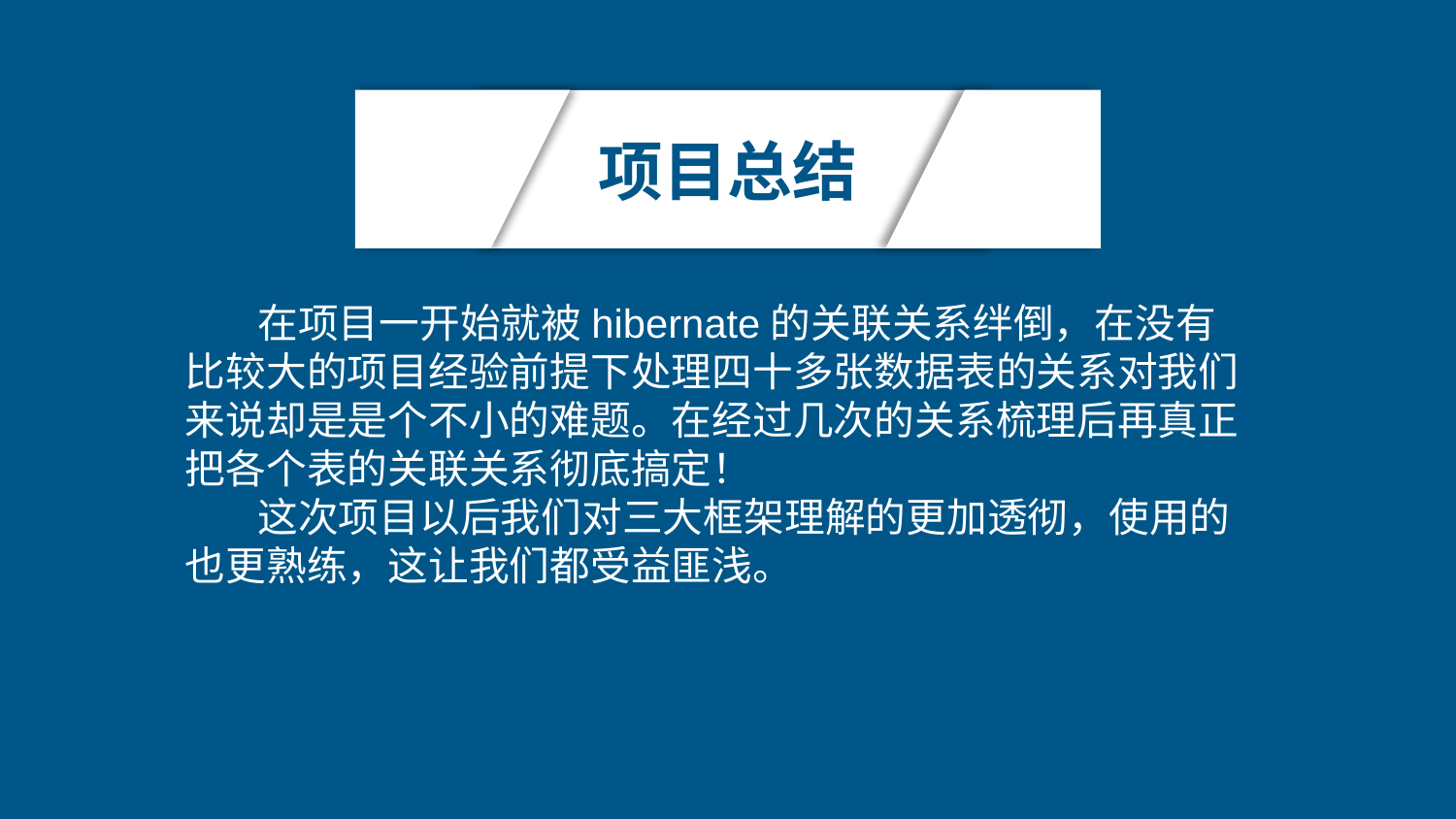

项目总结

       在项目一开始就被hibernate的关联关系绊倒，在没有比较大的项目经验前提下处理四十多张数据表的关系对我们来说却是是个不小的难题。在经过几次的关系梳理后再真正把各个表的关联关系彻底搞定！
       这次项目以后我们对三大框架理解的更加透彻，使用的也更熟练，这让我们都受益匪浅。